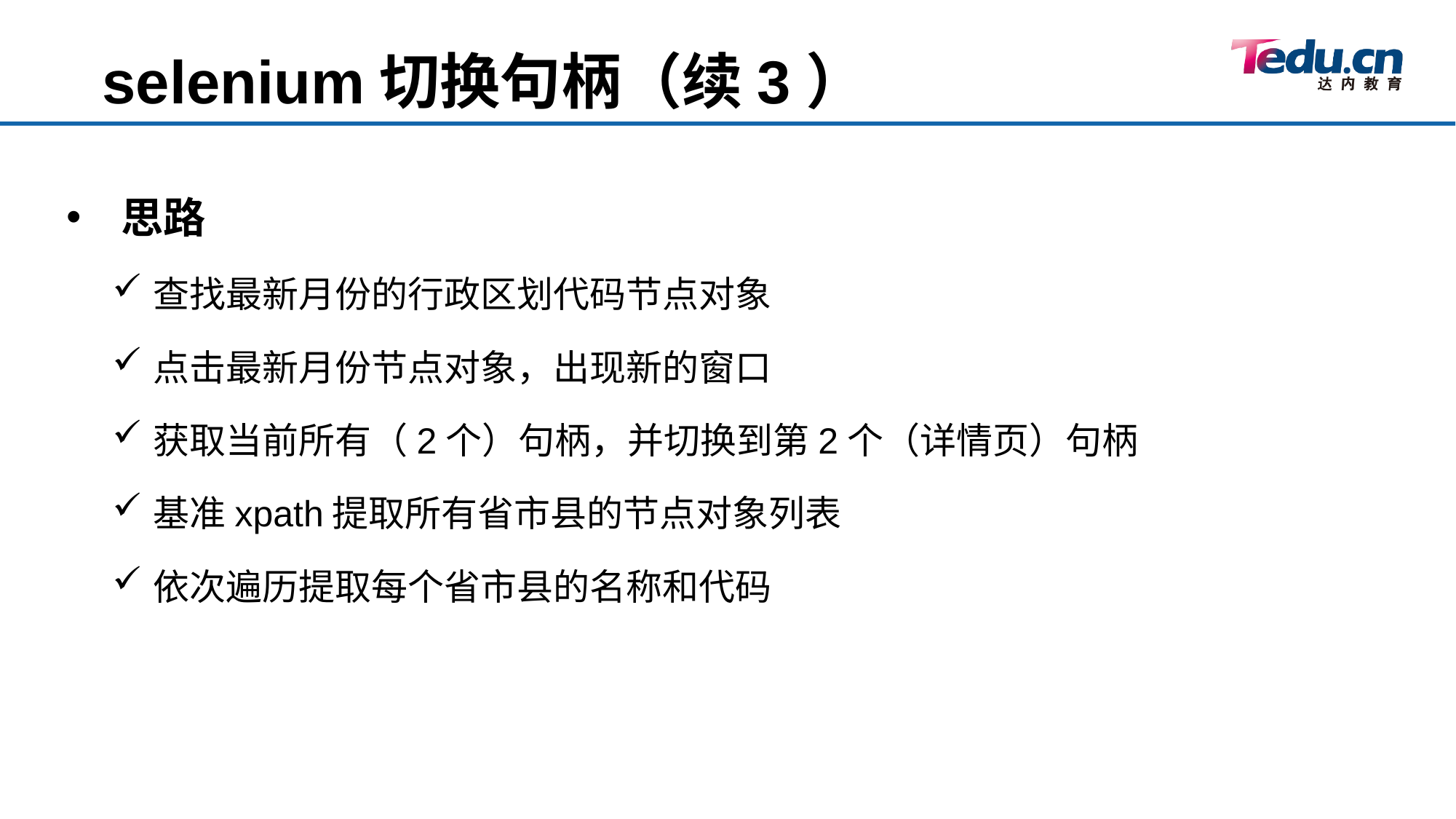

selenium切换句柄（续3）
思路
查找最新月份的行政区划代码节点对象
点击最新月份节点对象，出现新的窗口
获取当前所有（2个）句柄，并切换到第2个（详情页）句柄
基准xpath提取所有省市县的节点对象列表
依次遍历提取每个省市县的名称和代码